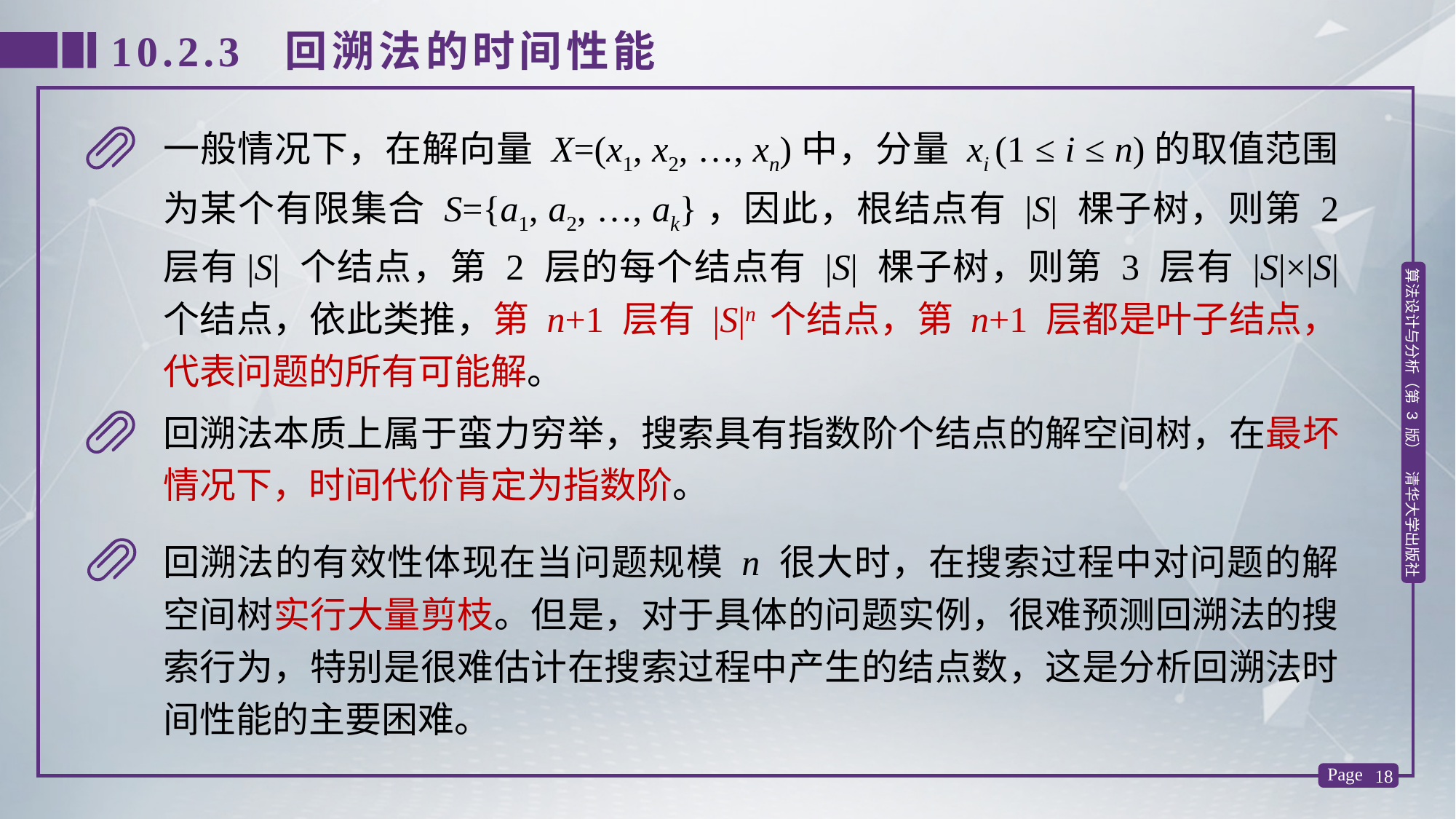

10.2.3  回溯法的时间性能
一般情况下，在解向量 X=(x1, x2, …, xn)中，分量 xi (1 ≤ i ≤ n)的取值范围为某个有限集合 S={a1, a2, …, ak}，因此，根结点有 |S| 棵子树，则第 2 层有|S| 个结点，第 2 层的每个结点有 |S| 棵子树，则第 3 层有 |S|×|S| 个结点，依此类推，第 n+1 层有 |S|n 个结点，第 n+1 层都是叶子结点，代表问题的所有可能解。

回溯法本质上属于蛮力穷举，搜索具有指数阶个结点的解空间树，在最坏情况下，时间代价肯定为指数阶。

回溯法的有效性体现在当问题规模 n 很大时，在搜索过程中对问题的解空间树实行大量剪枝。但是，对于具体的问题实例，很难预测回溯法的搜索行为，特别是很难估计在搜索过程中产生的结点数，这是分析回溯法时间性能的主要困难。